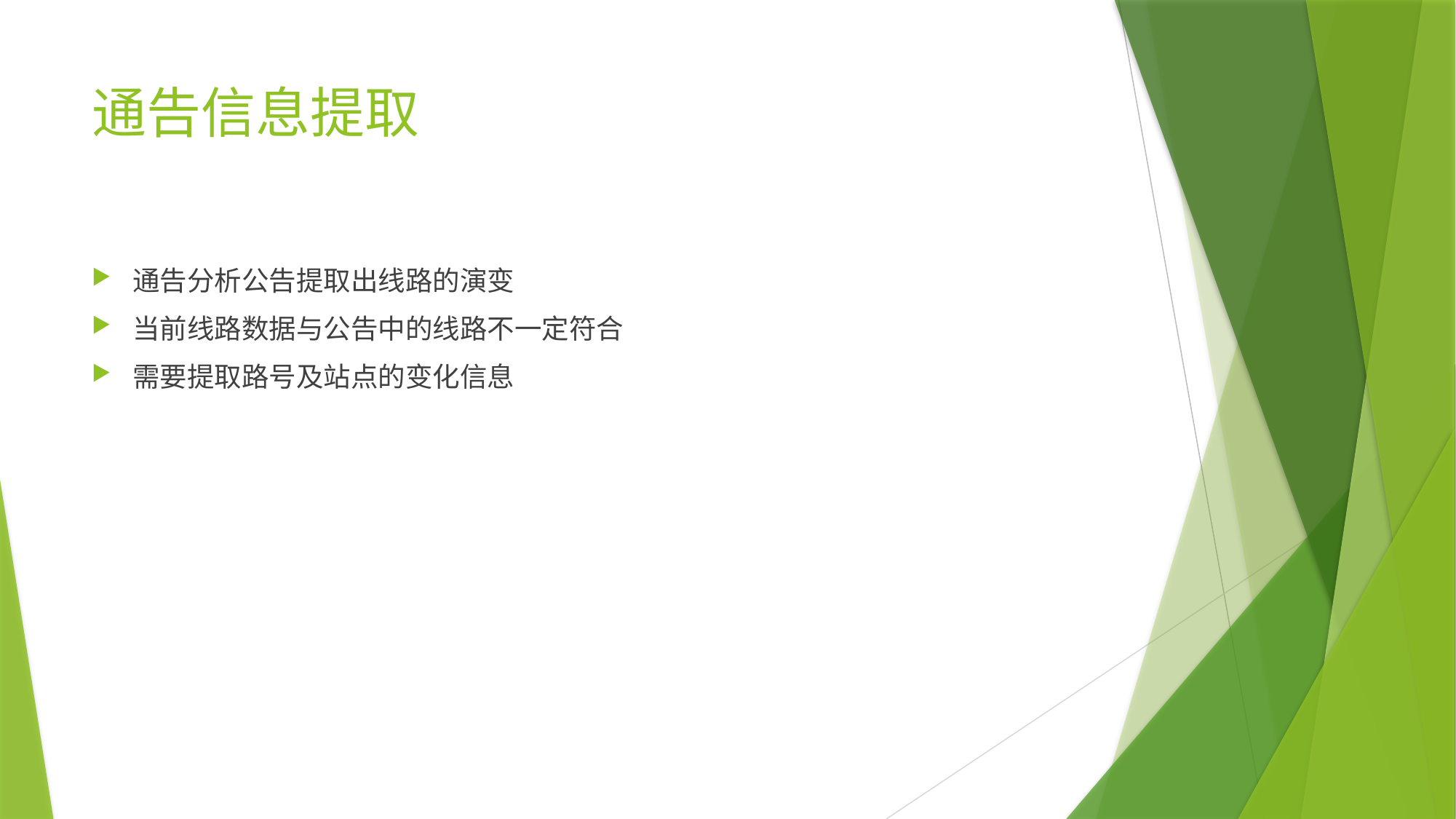

# 通告信息提取
通告分析公告提取出线路的演变
当前线路数据与公告中的线路不一定符合
需要提取路号及站点的变化信息